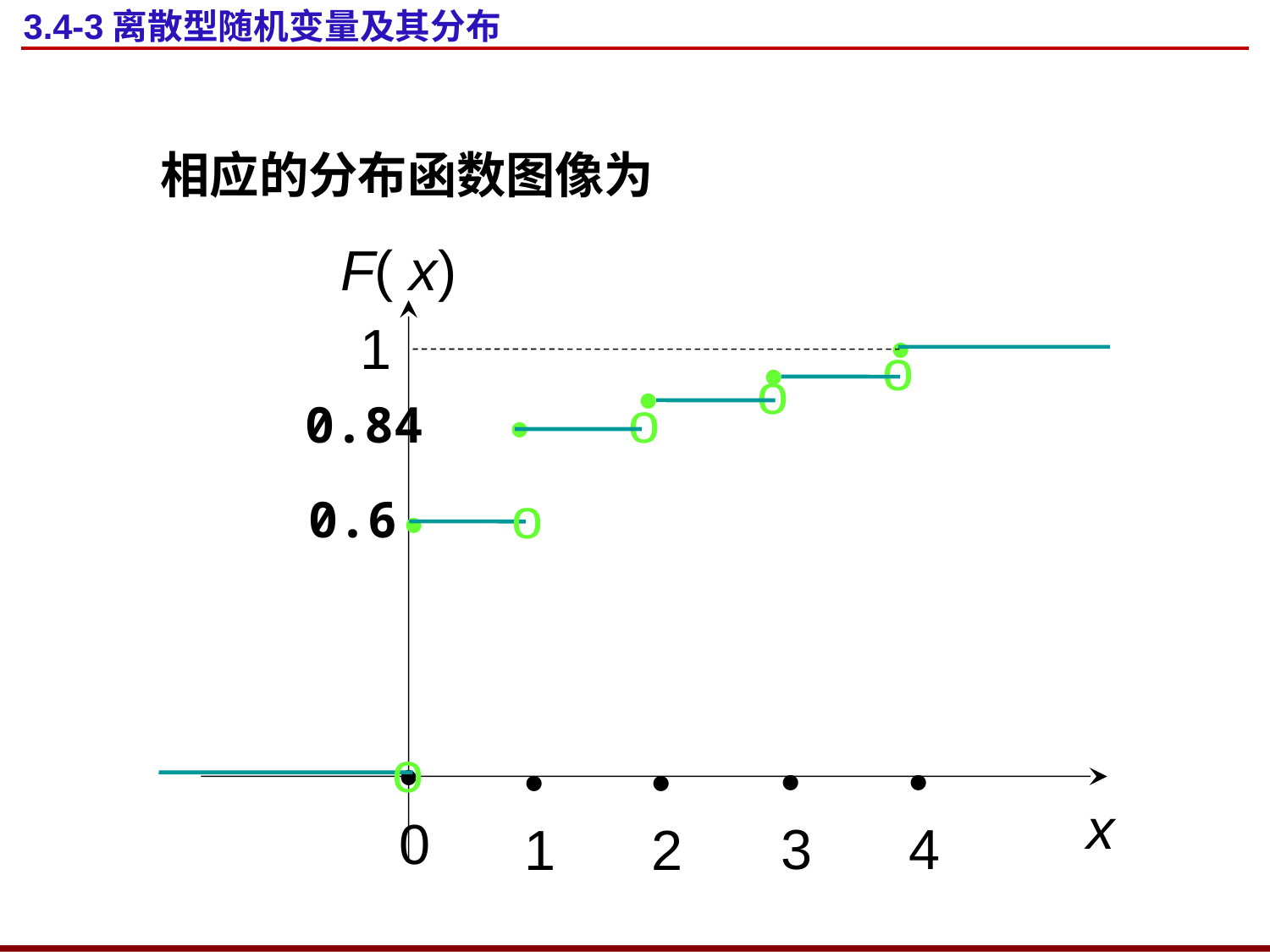

# 3.4-3离散型随机变量及其分布

相应的分布函数图像为
F( x)

x

1
•

o
•

o
•

o
•

0.84
o
•

0.6
  •
0
•
3
•
4
•
1
•
2
o